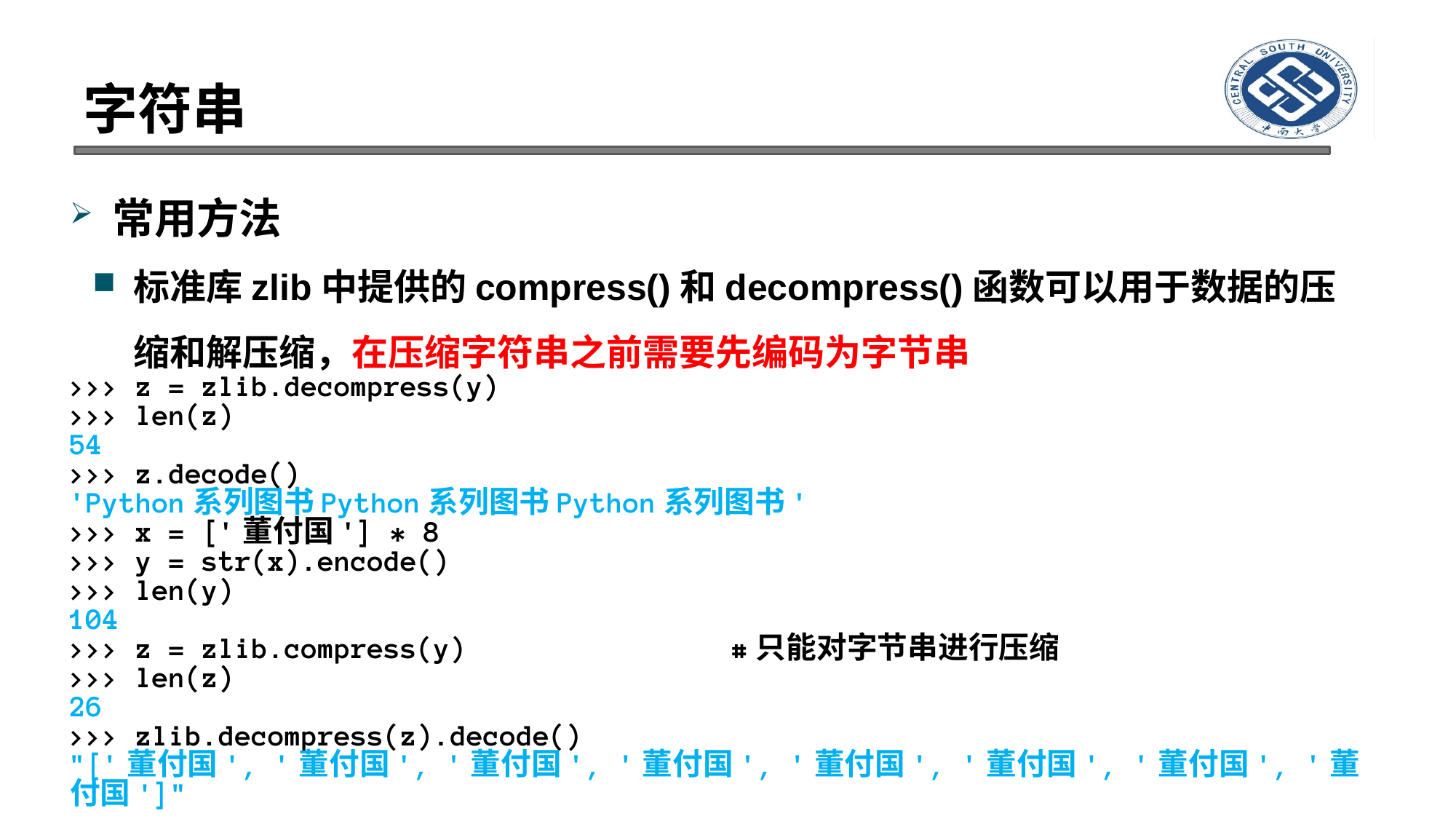

# 字符串
常用方法
标准库zlib中提供的compress()和decompress()函数可以用于数据的压缩和解压缩，在压缩字符串之前需要先编码为字节串
>>> z = zlib.decompress(y)
>>> len(z)
54
>>> z.decode()
'Python系列图书Python系列图书Python系列图书'
>>> x = ['董付国'] * 8
>>> y = str(x).encode()
>>> len(y)
104
>>> z = zlib.compress(y)                #只能对字节串进行压缩
>>> len(z)
26
>>> zlib.decompress(z).decode()
"['董付国', '董付国', '董付国', '董付国', '董付国', '董付国', '董付国', '董付国']"